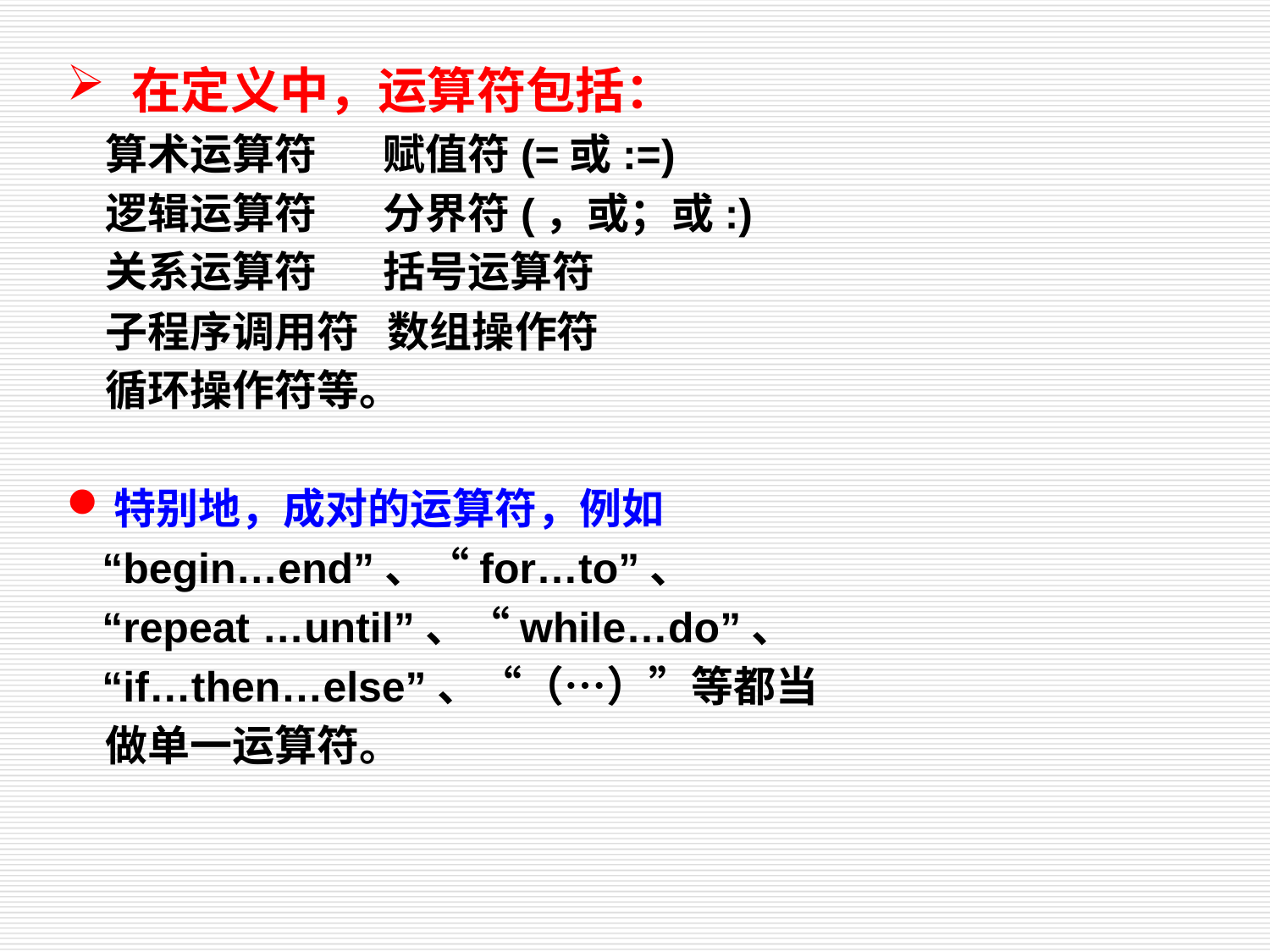

在定义中，运算符包括：
   算术运算符       赋值符(=或:=)
   逻辑运算符       分界符(，或；或:)
   关系运算符       括号运算符
   子程序调用符   数组操作符
   循环操作符等。

特别地，成对的运算符，例如
   “begin…end”、“for…to”、
   “repeat …until”、“while…do”、
   “if…then…else”、“（…）”等都当
   做单一运算符。